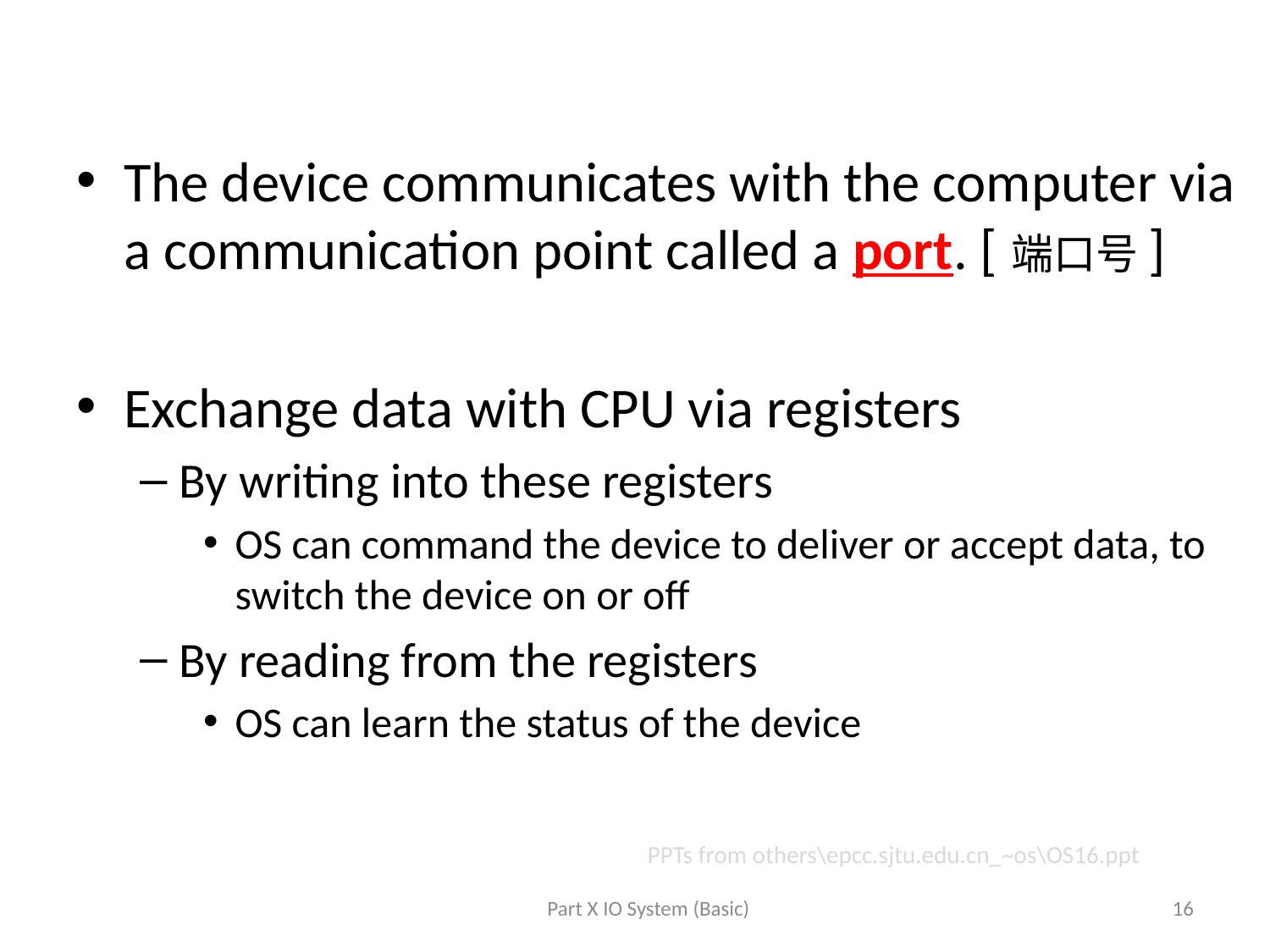

#
The device communicates with the computer via a communication point called a port. [端口号]

Exchange data with CPU via registers
By writing into these registers
OS can command the device to deliver or accept data, to switch the device on or off
By reading from the registers
OS can learn the status of the device

PPTs from others\epcc.sjtu.edu.cn_~os\OS16.ppt
Part X IO System (Basic)
16